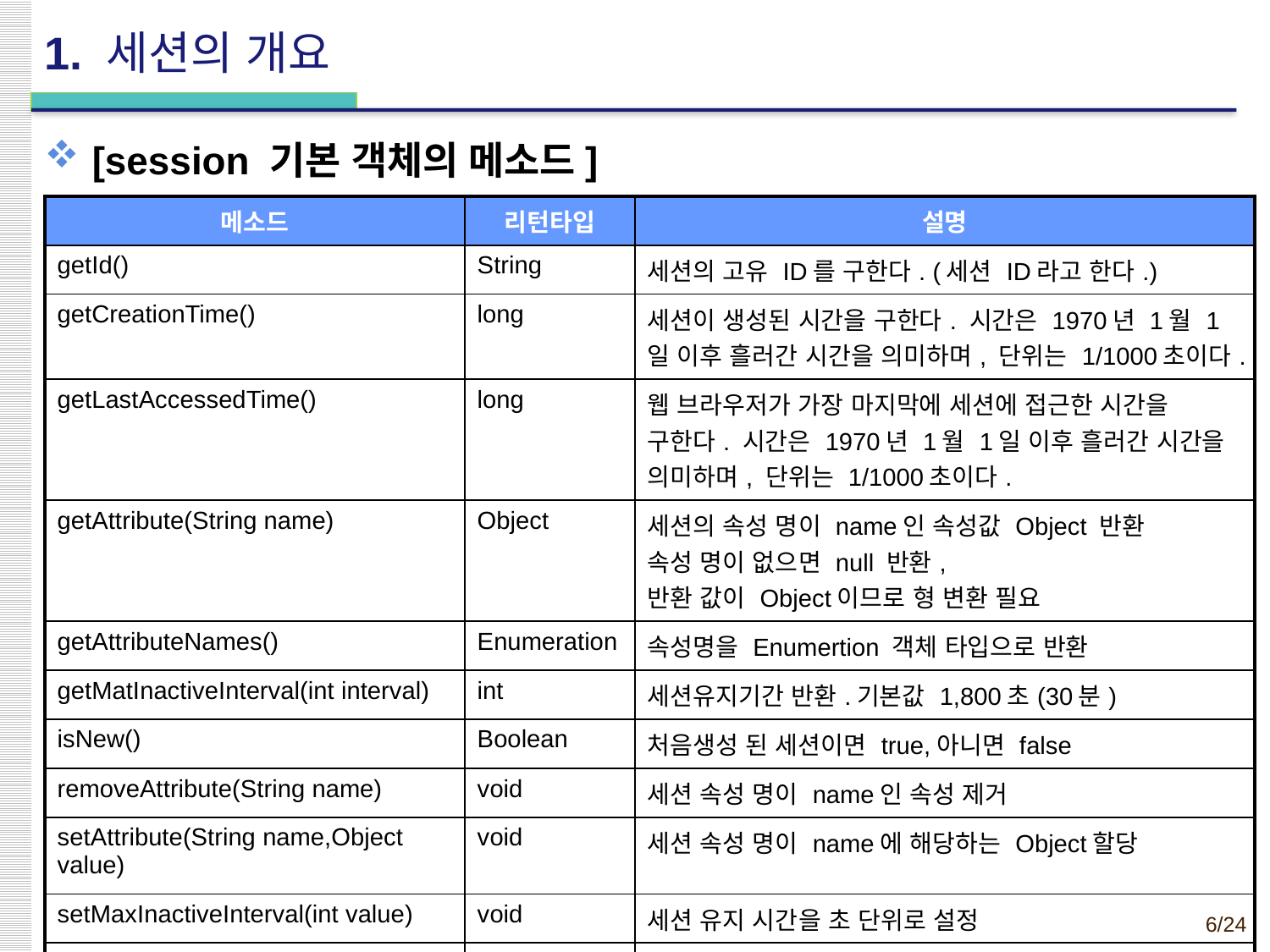

# 1. 세션의 개요
[session 기본 객체의 메소드]

| 메소드 | 리턴타입 | 설명 |
| --- | --- | --- |
| getId() | String | 세션의 고유 ID를 구한다. (세션 ID라고 한다.) |
| getCreationTime() | long | 세션이 생성된 시간을 구한다. 시간은 1970년 1월 1일 이후 흘러간 시간을 의미하며, 단위는 1/1000초이다. |
| getLastAccessedTime() | long | 웹 브라우저가 가장 마지막에 세션에 접근한 시간을 구한다. 시간은 1970년 1월 1일 이후 흘러간 시간을 의미하며, 단위는 1/1000초이다. |
| getAttribute(String name) | Object | 세션의 속성 명이 name인 속성값 Object 반환 속성 명이 없으면 null 반환, 반환 값이 Object이므로 형 변환 필요 |
| getAttributeNames() | Enumeration | 속성명을 Enumertion 객체 타입으로 반환 |
| getMatInactiveInterval(int interval) | int | 세션유지기간 반환.기본값 1,800초(30분) |
| isNew() | Boolean | 처음생성 된 세션이면 true,아니면 false |
| removeAttribute(String name) | void | 세션 속성 명이 name인 속성 제거 |
| setAttribute(String name,Object value) | void | 세션 속성 명이 name에 해당하는 Object할당 |
| setMaxInactiveInterval(int value) | void | 세션 유지 시간을 초 단위로 설정 |
| invalidate() | void | 현재 세션에 저장된 모든 세션 속성 제거. |